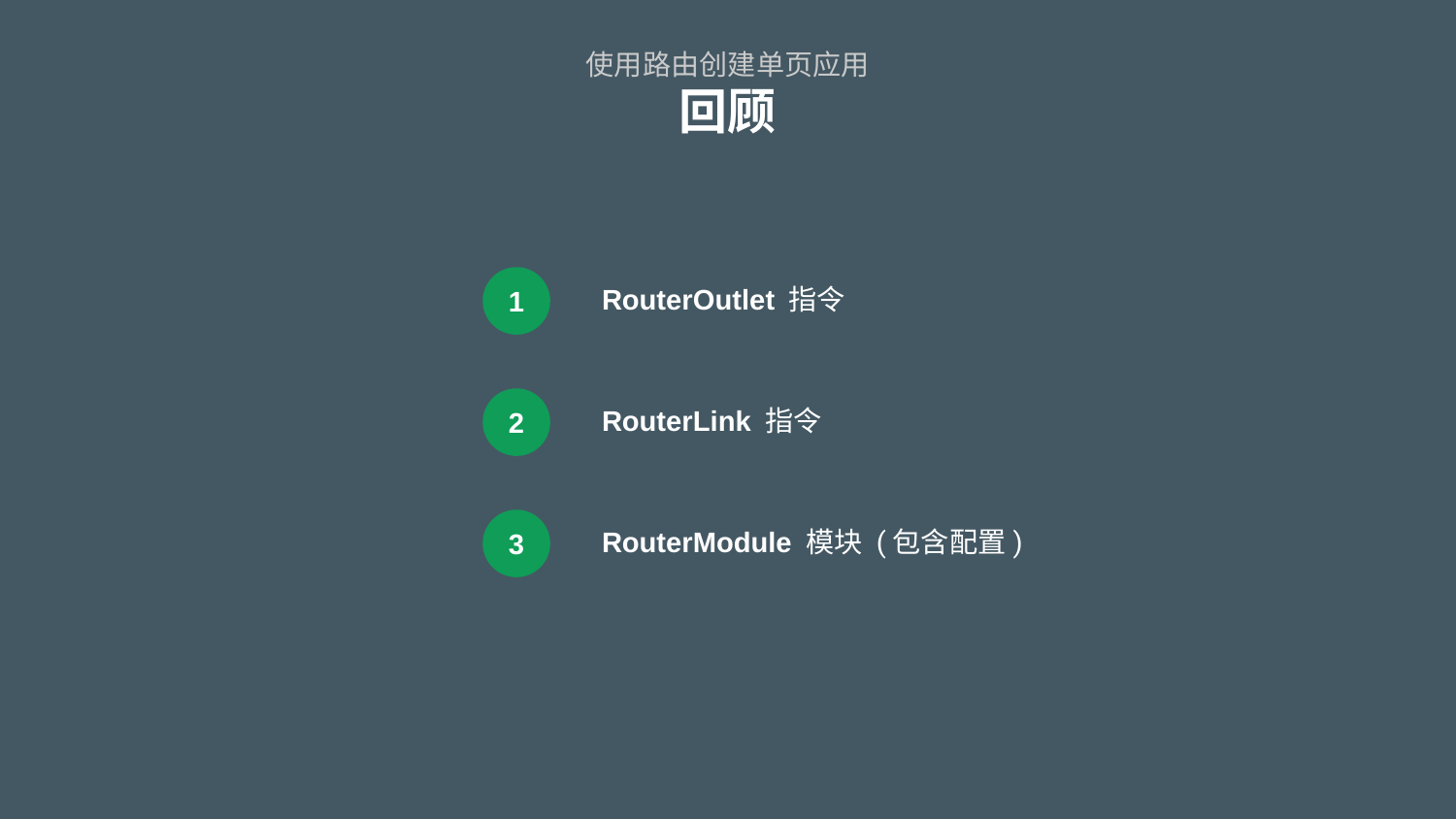

# 使用路由创建单页应用 回顾
1
RouterOutlet 指令
2
RouterLink 指令
3
RouterModule 模块 (包含配置)